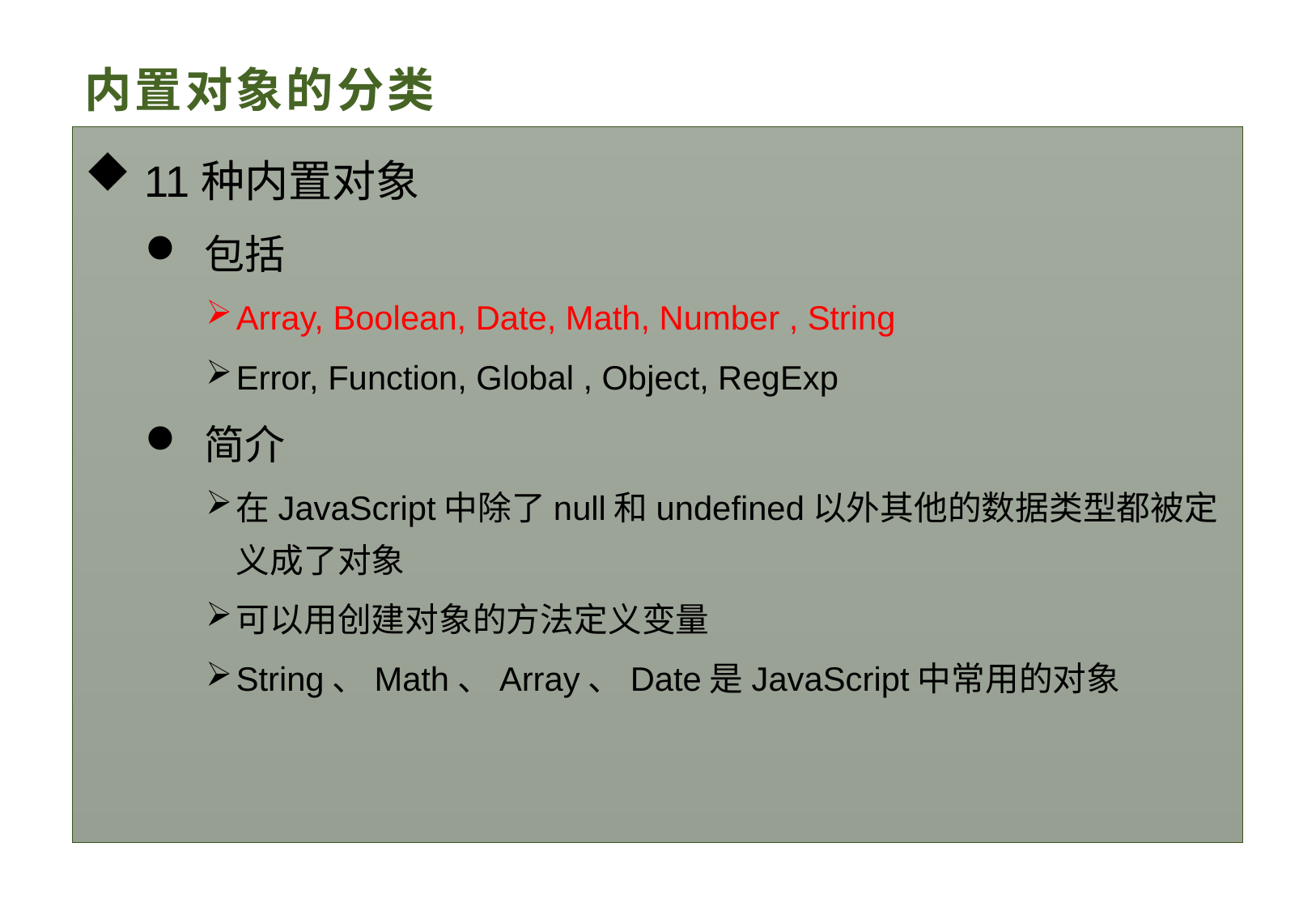

# 内置对象的分类
 11种内置对象
 包括
Array, Boolean, Date, Math, Number , String
Error, Function, Global , Object, RegExp
 简介
在JavaScript中除了null和undefined以外其他的数据类型都被定义成了对象
可以用创建对象的方法定义变量
String、Math、Array、Date是JavaScript中常用的对象